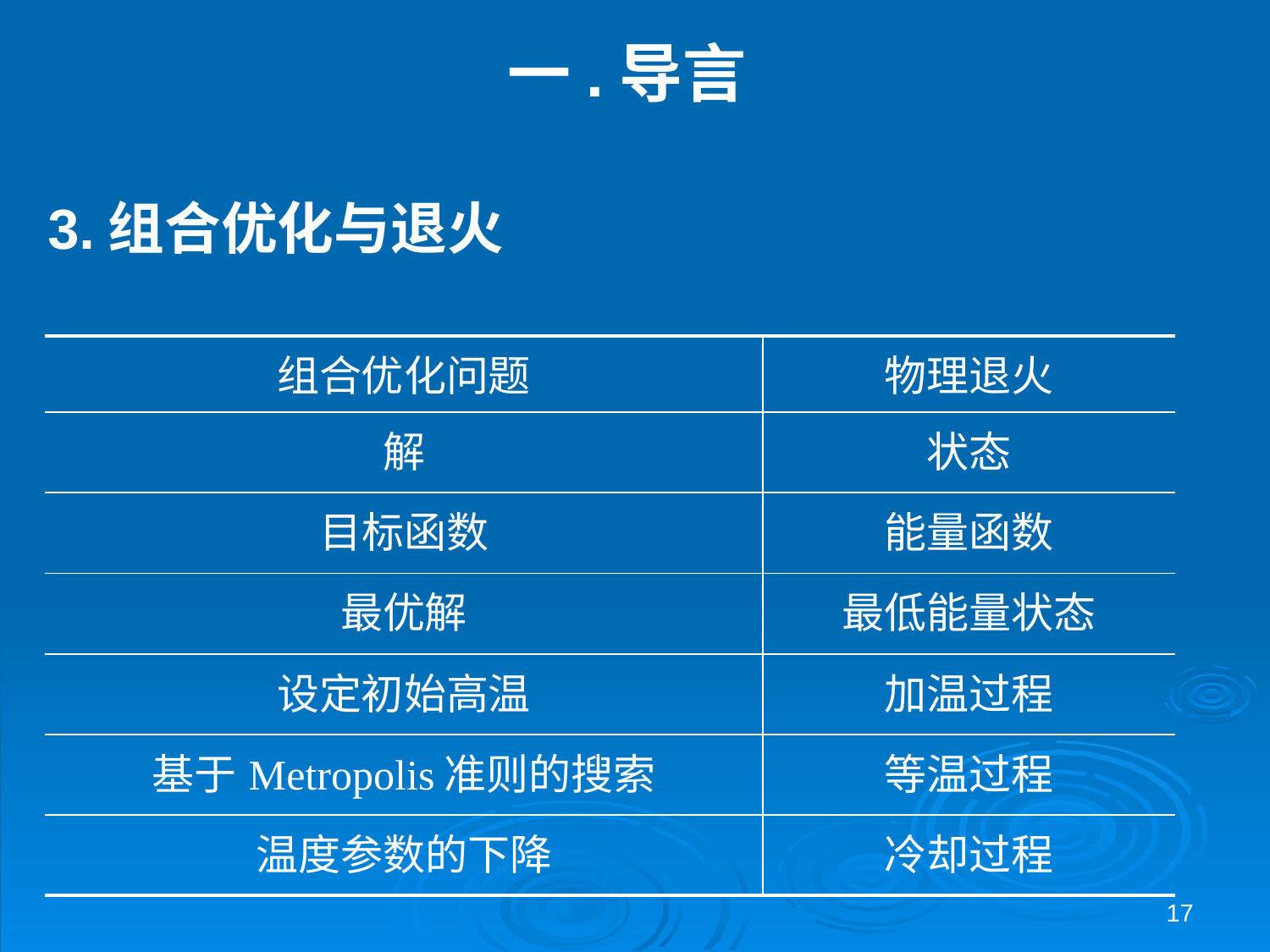

# 一.导言
3.组合优化与退火
| 组合优化问题 | 物理退火 |
| --- | --- |
| 解 | 状态 |
| 目标函数 | 能量函数 |
| 最优解 | 最低能量状态 |
| 设定初始高温 | 加温过程 |
| 基于Metropolis准则的搜索 | 等温过程 |
| 温度参数的下降 | 冷却过程 |
17